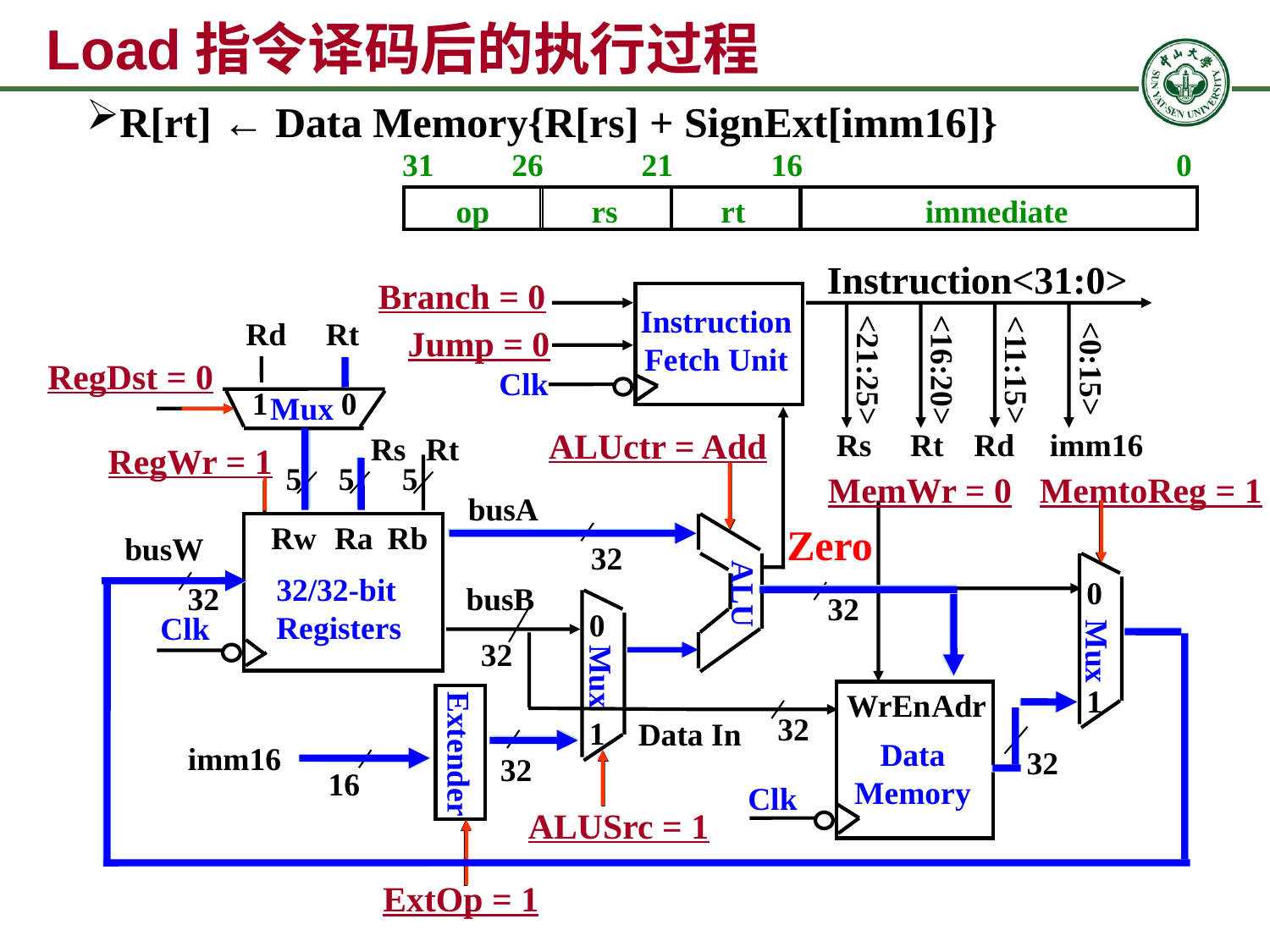

# Load指令译码后的执行过程
R[rt] ← Data Memory{R[rs] + SignExt[imm16]}
31
26
21
16
0
op

rs

rt

immediate

Instruction<31:0>
Branch = 0

Instruction
Fetch Unit

Rd
Rt
Jump = 0
<0:15>
<21:25>
<16:20>
<11:15>

RegDst = 0

Clk

1
0

Mux

ALUctr = Add
Rs
Rt
Rd
imm16
Rs
Rt

RegWr = 1
5
5
5

MemWr = 0
MemtoReg = 1

busA

Rw
Ra
Rb
Zero

busW

32

32/32-bit
Registers

0
ALU

32
busB

32

0
Clk

Mux
32

Mux

1
WrEn
Adr

32

1
Data In

Extender
Data
Memory

imm16
32

32

16

Clk
ALUSrc = 1

ExtOp = 1